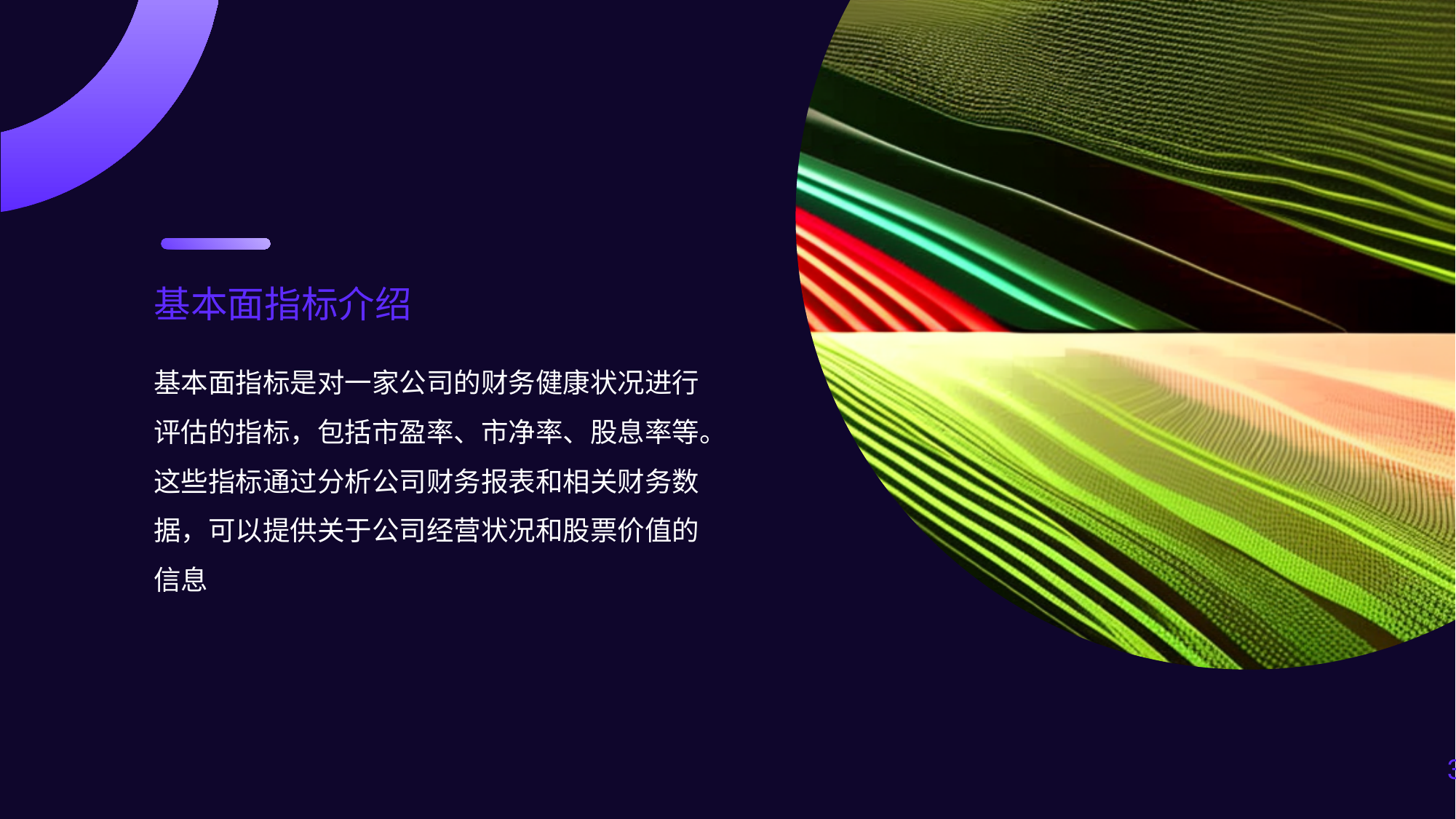

基本面指标介绍
基本面指标是对一家公司的财务健康状况进行评估的指标，包括市盈率、市净率、股息率等。这些指标通过分析公司财务报表和相关财务数据，可以提供关于公司经营状况和股票价值的信息